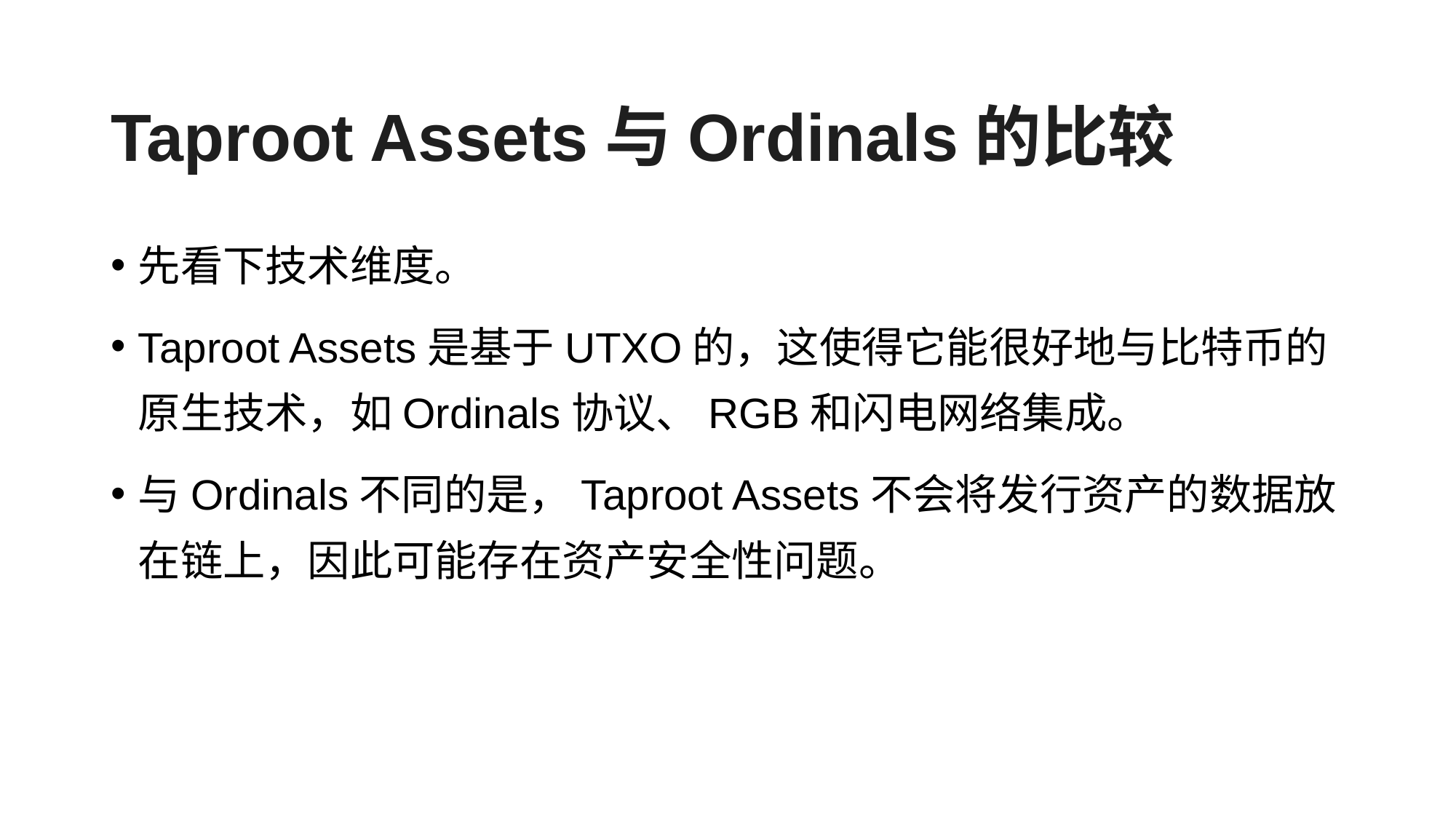

# Taproot Assets与Ordinals的比较
先看下技术维度。
Taproot Assets是基于UTXO的，这使得它能很好地与比特币的原生技术，如Ordinals协议、RGB和闪电网络集成。
与Ordinals不同的是，Taproot Assets不会将发行资产的数据放在链上，因此可能存在资产安全性问题。